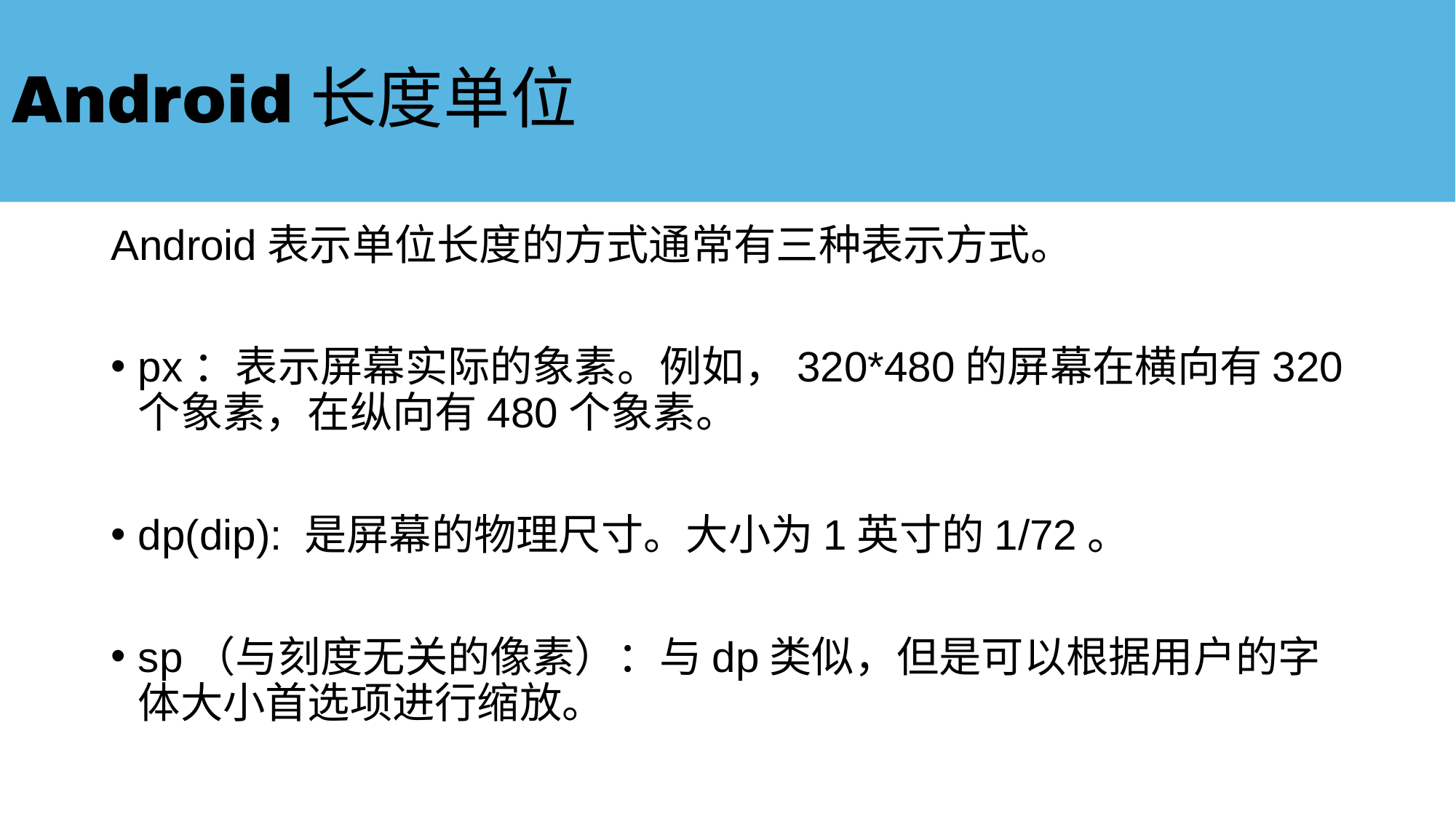

# Android长度单位
Android表示单位长度的方式通常有三种表示方式。

px：表示屏幕实际的象素。例如，320*480的屏幕在横向有320个象素，在纵向有480个象素。

dp(dip): 是屏幕的物理尺寸。大小为1英寸的1/72。

sp（与刻度无关的像素）：与dp类似，但是可以根据用户的字体大小首选项进行缩放。